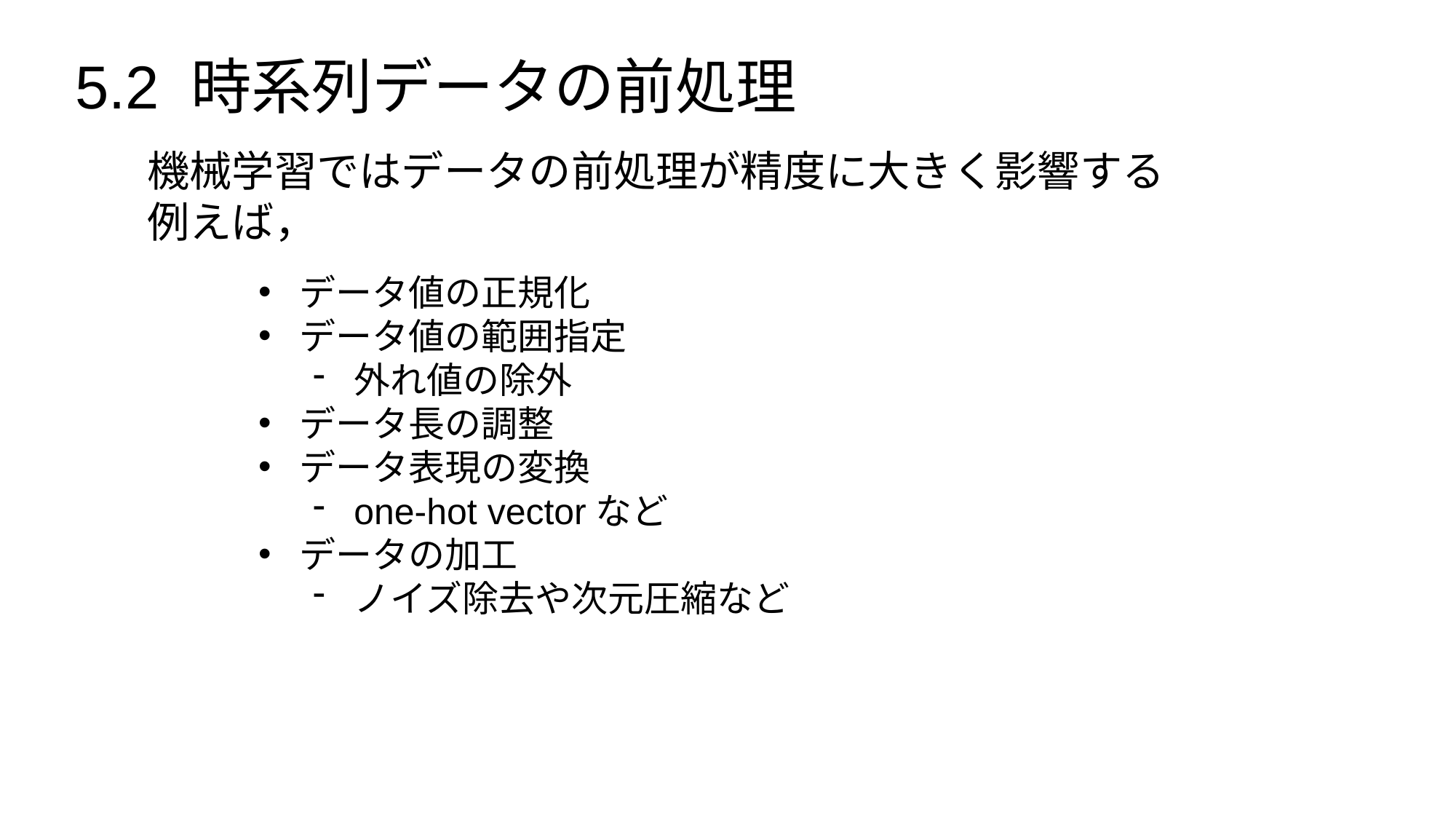

5.2 時系列データの前処理
機械学習ではデータの前処理が精度に大きく影響する
例えば，
データ値の正規化
データ値の範囲指定
外れ値の除外
データ長の調整
データ表現の変換
one-hot vectorなど
データの加工
ノイズ除去や次元圧縮など